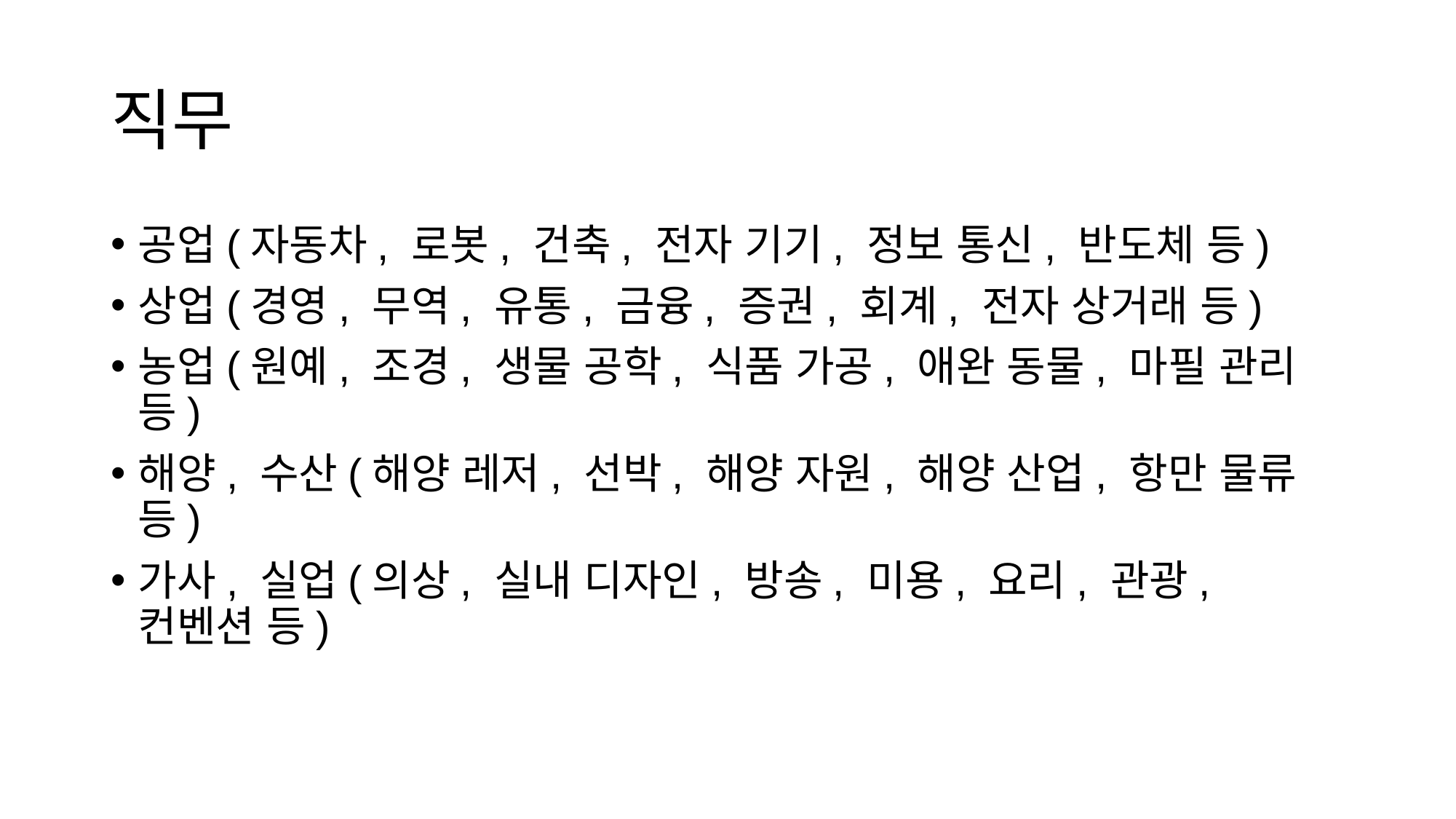

# 직무
공업(자동차, 로봇, 건축, 전자 기기, 정보 통신, 반도체 등)
상업(경영, 무역, 유통, 금융, 증권, 회계, 전자 상거래 등)
농업(원예, 조경, 생물 공학, 식품 가공, 애완 동물, 마필 관리 등)
해양, 수산(해양 레저, 선박, 해양 자원, 해양 산업, 항만 물류 등)
가사, 실업(의상, 실내 디자인, 방송, 미용, 요리, 관광, 컨벤션 등)